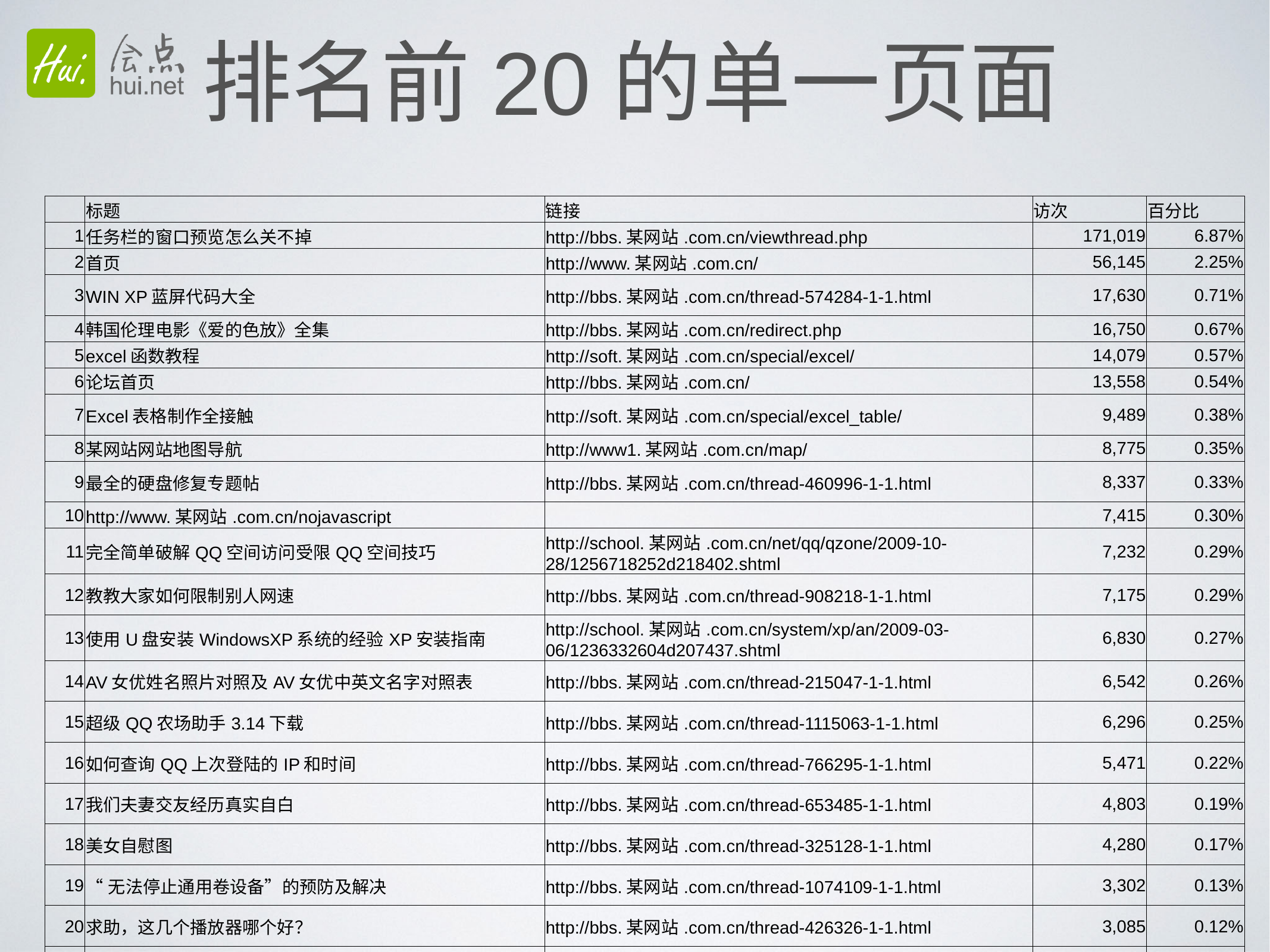

# 排名前20的单一页面
|  | 标题 | 链接 | 访次 | 百分比 |
| --- | --- | --- | --- | --- |
| 1 | 任务栏的窗口预览怎么关不掉 | http://bbs.某网站.com.cn/viewthread.php | 171,019 | 6.87% |
| 2 | 首页 | http://www.某网站.com.cn/ | 56,145 | 2.25% |
| 3 | WIN XP蓝屏代码大全 | http://bbs.某网站.com.cn/thread-574284-1-1.html | 17,630 | 0.71% |
| 4 | 韩国伦理电影《爱的色放》全集 | http://bbs.某网站.com.cn/redirect.php | 16,750 | 0.67% |
| 5 | excel函数教程 | http://soft.某网站.com.cn/special/excel/ | 14,079 | 0.57% |
| 6 | 论坛首页 | http://bbs.某网站.com.cn/ | 13,558 | 0.54% |
| 7 | Excel表格制作全接触 | http://soft.某网站.com.cn/special/excel\_table/ | 9,489 | 0.38% |
| 8 | 某网站网站地图导航 | http://www1.某网站.com.cn/map/ | 8,775 | 0.35% |
| 9 | 最全的硬盘修复专题帖 | http://bbs.某网站.com.cn/thread-460996-1-1.html | 8,337 | 0.33% |
| 10 | http://www.某网站.com.cn/nojavascript |  | 7,415 | 0.30% |
| 11 | 完全简单破解QQ空间访问受限QQ空间技巧 | http://school.某网站.com.cn/net/qq/qzone/2009-10-28/1256718252d218402.shtml | 7,232 | 0.29% |
| 12 | 教教大家如何限制别人网速 | http://bbs.某网站.com.cn/thread-908218-1-1.html | 7,175 | 0.29% |
| 13 | 使用U盘安装WindowsXP系统的经验XP安装指南 | http://school.某网站.com.cn/system/xp/an/2009-03-06/1236332604d207437.shtml | 6,830 | 0.27% |
| 14 | AV女优姓名照片对照及AV女优中英文名字对照表 | http://bbs.某网站.com.cn/thread-215047-1-1.html | 6,542 | 0.26% |
| 15 | 超级QQ农场助手3.14下载 | http://bbs.某网站.com.cn/thread-1115063-1-1.html | 6,296 | 0.25% |
| 16 | 如何查询QQ上次登陆的IP和时间 | http://bbs.某网站.com.cn/thread-766295-1-1.html | 5,471 | 0.22% |
| 17 | 我们夫妻交友经历真实自白 | http://bbs.某网站.com.cn/thread-653485-1-1.html | 4,803 | 0.19% |
| 18 | 美女自慰图 | http://bbs.某网站.com.cn/thread-325128-1-1.html | 4,280 | 0.17% |
| 19 | “无法停止通用卷设备”的预防及解决 | http://bbs.某网站.com.cn/thread-1074109-1-1.html | 3,302 | 0.13% |
| 20 | 求助，这几个播放器哪个好？ | http://bbs.某网站.com.cn/thread-426326-1-1.html | 3,085 | 0.12% |
|  | 其他 |  | 2,112,955 | 84.82% |